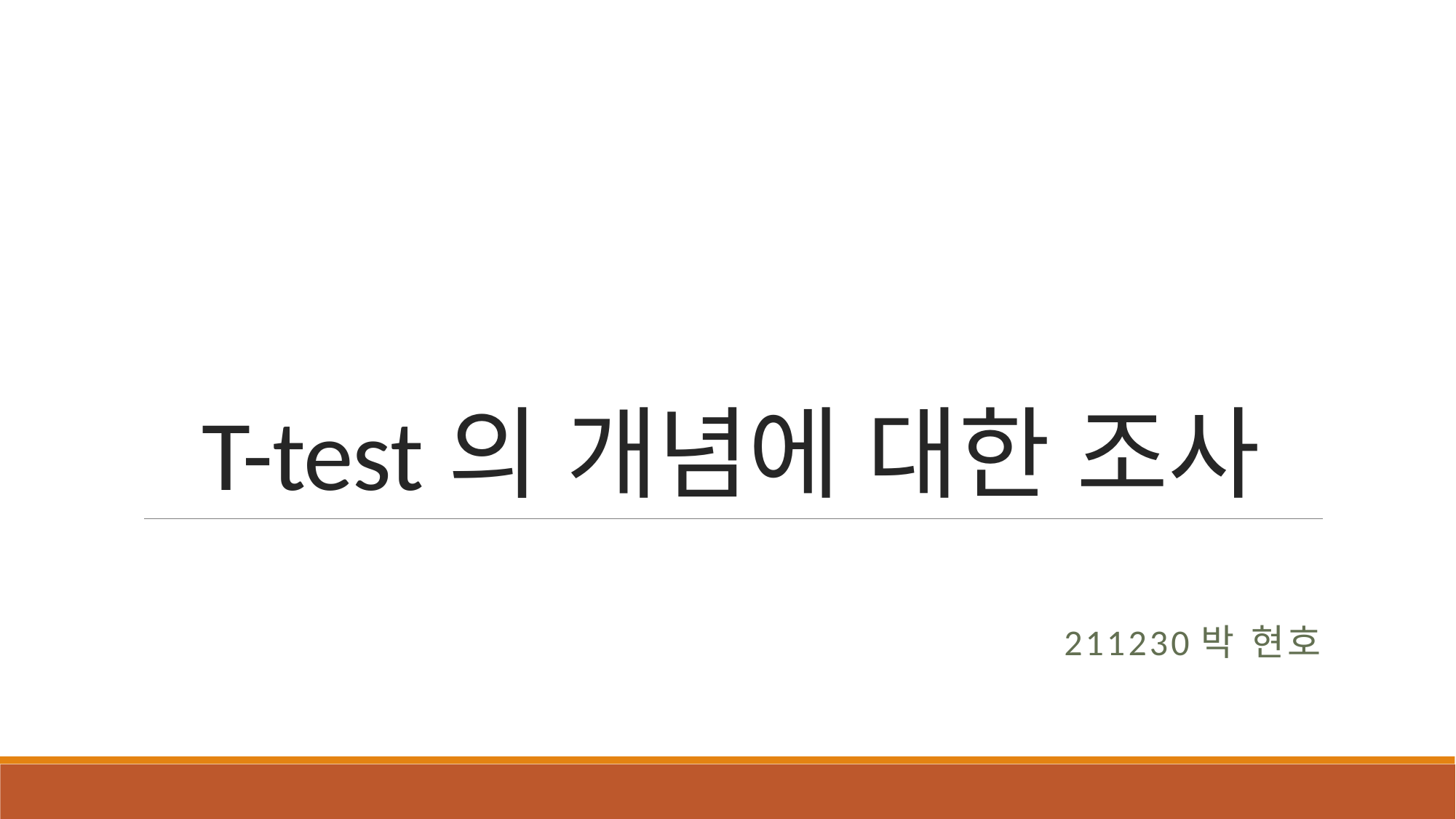

# T-test의 개념에 대한 조사
211230박 현호